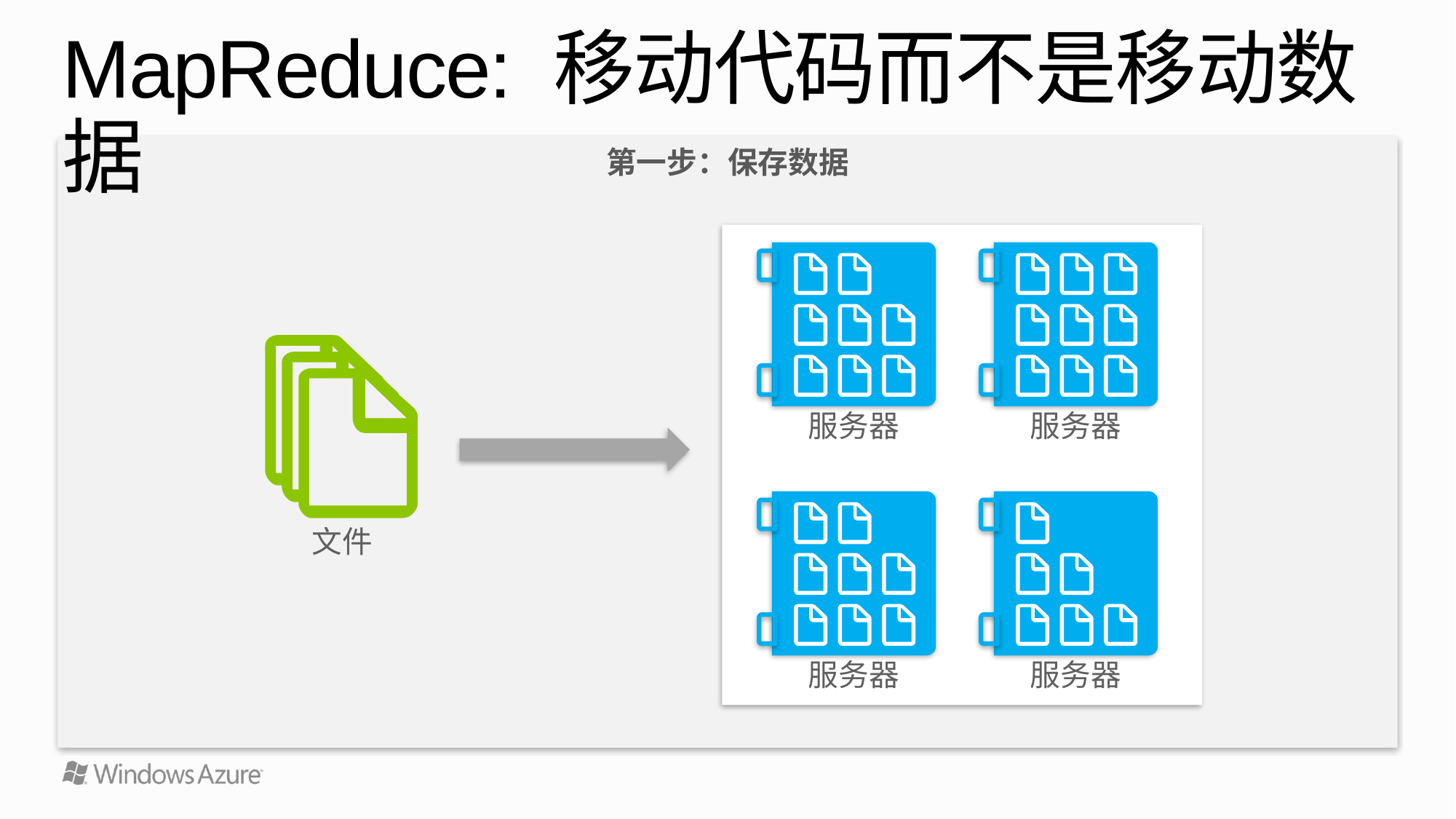

# MapReduce: 移动代码而不是移动数据
第一步：保存数据

服务器

服务器

文件

服务器

服务器